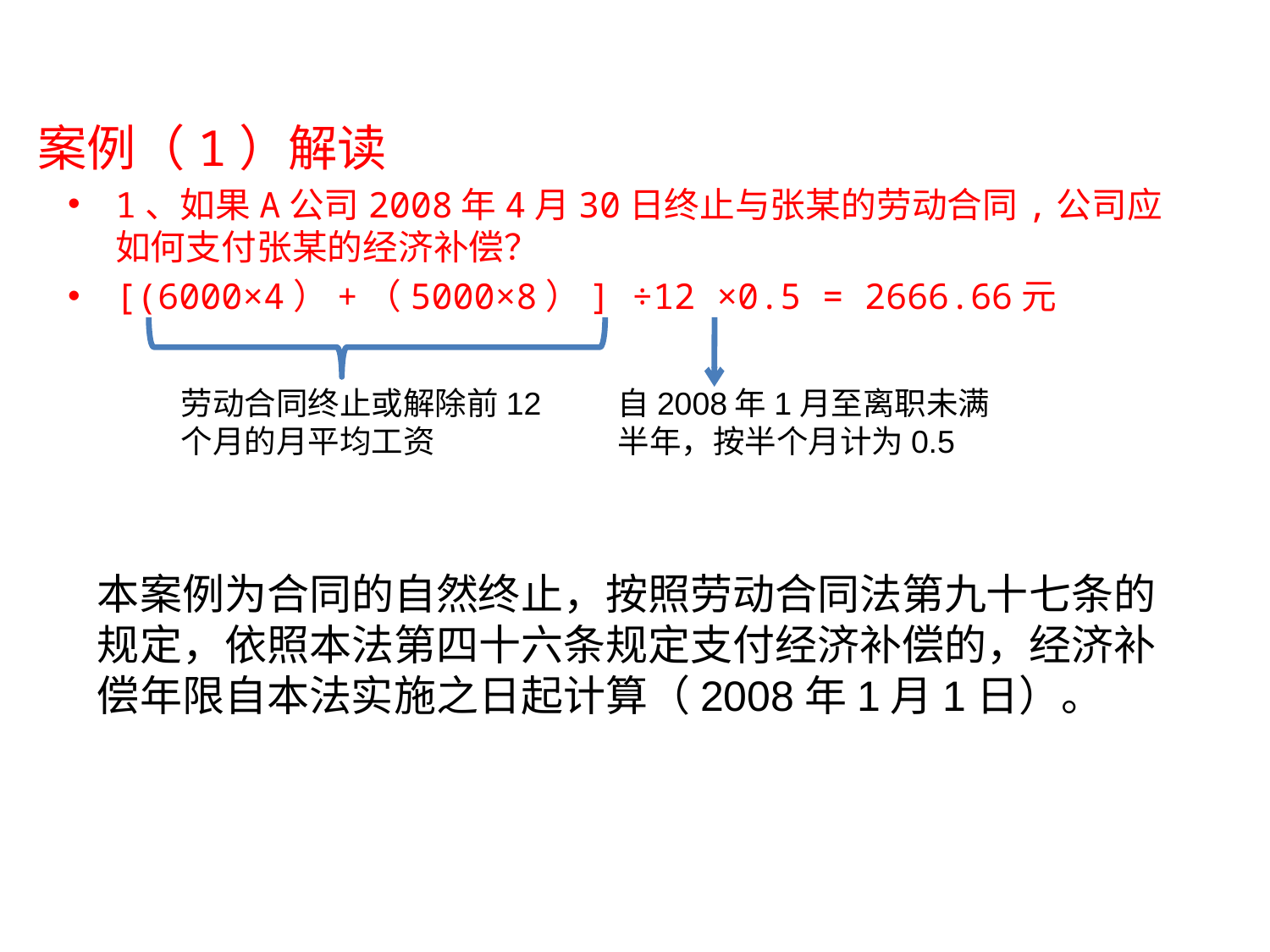

# 案例（1）解读

1、如果A公司2008年4月30日终止与张某的劳动合同,公司应如何支付张某的经济补偿？
[(6000×4）+（5000×8）] ÷12 ×0.5 = 2666.66元
劳动合同终止或解除前12个月的月平均工资
自2008年1月至离职未满半年，按半个月计为0.5
本案例为合同的自然终止，按照劳动合同法第九十七条的规定，依照本法第四十六条规定支付经济补偿的，经济补偿年限自本法实施之日起计算（2008年1月1日）。